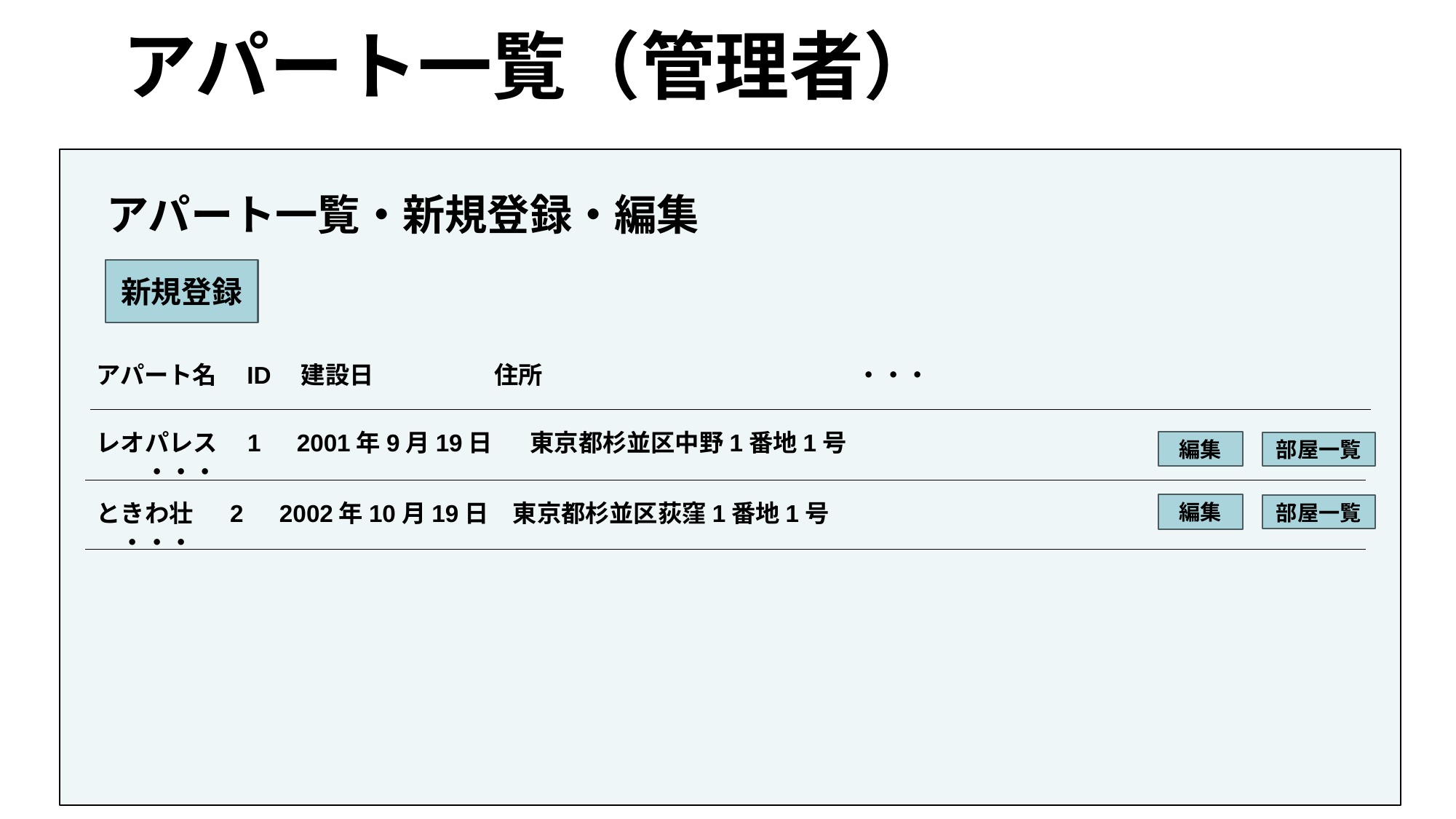

# アパート一覧（管理者）

アパート一覧・新規登録・編集
新規登録
アパート名　ID　建設日　　　　　住所　　　　　　　　　　　　　・・・
レオパレス　1　2001年9月19日  　東京都杉並区中野1番地1号　　　・・・
編集
部屋一覧
ときわ壮 　2　2002年10月19日　東京都杉並区荻窪1番地1号　　　・・・
編集
部屋一覧